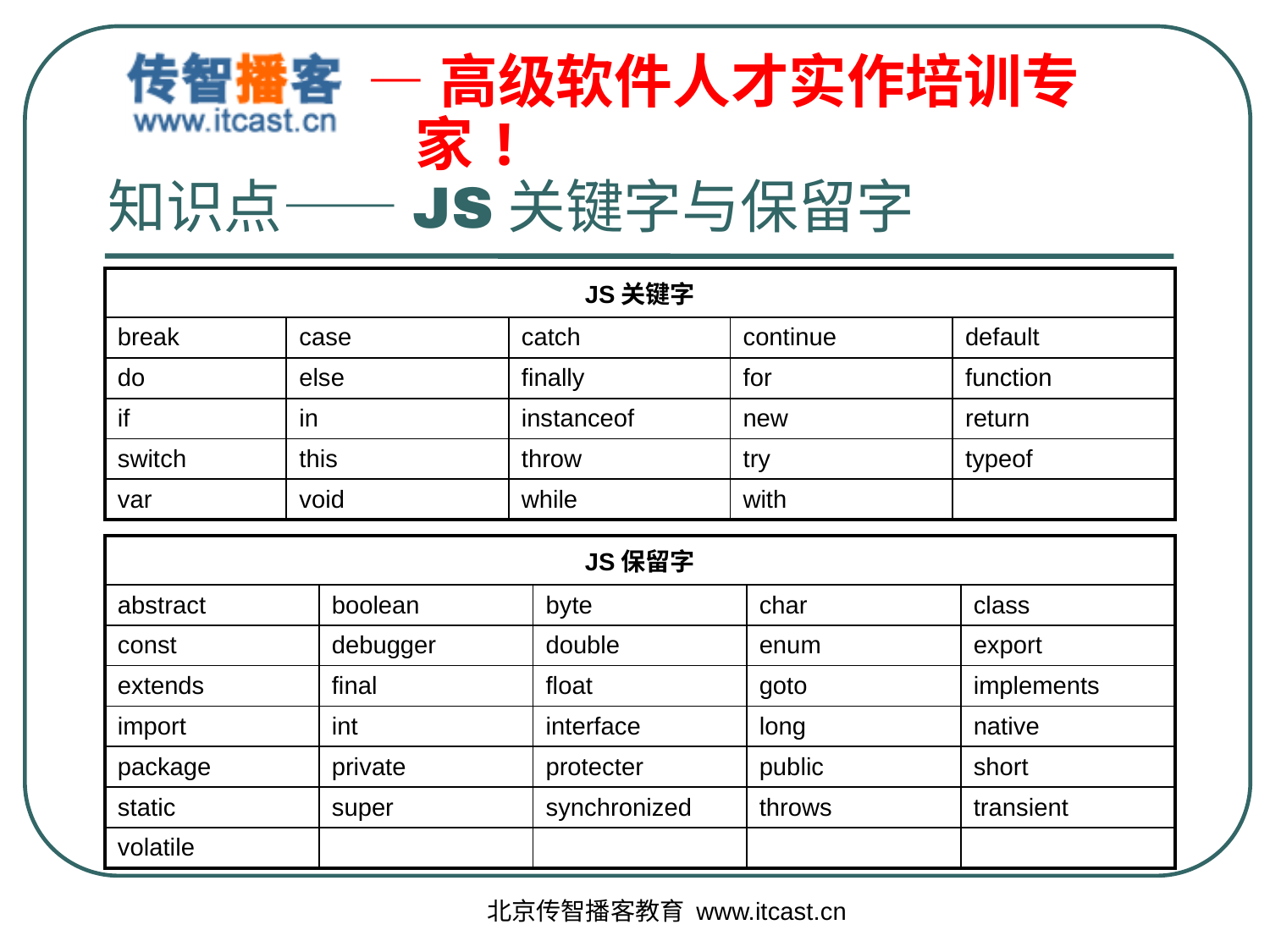

# 知识点——JS关键字与保留字
| JS关键字 |  |  |  |  |
| --- | --- | --- | --- | --- |
| break | case | catch | continue | default |
| do | else | finally | for | function |
| if | in | instanceof | new | return |
| switch | this | throw | try | typeof |
| var | void | while | with |  |
| JS保留字 |  |  |  |  |
| --- | --- | --- | --- | --- |
| abstract | boolean | byte | char | class |
| const | debugger | double | enum | export |
| extends | final | float | goto | implements |
| import | int | interface | long | native |
| package | private | protecter | public | short |
| static | super | synchronized | throws | transient |
| volatile |  |  |  |  |